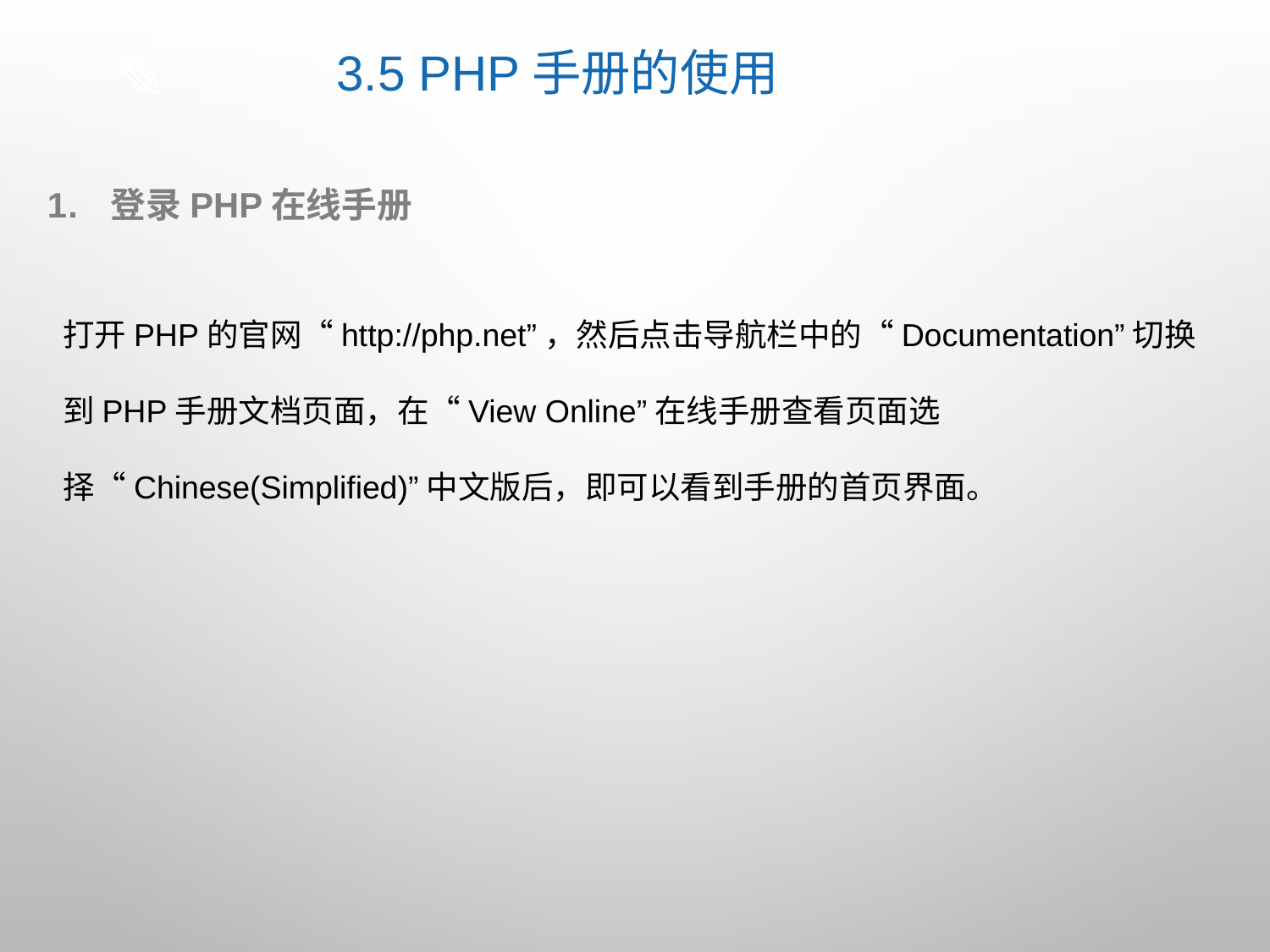

# 3.5 PHP手册的使用
登录PHP在线手册
打开PHP的官网“http://php.net”，然后点击导航栏中的“Documentation”切换到PHP手册文档页面，在“View Online”在线手册查看页面选择“Chinese(Simplified)”中文版后，即可以看到手册的首页界面。